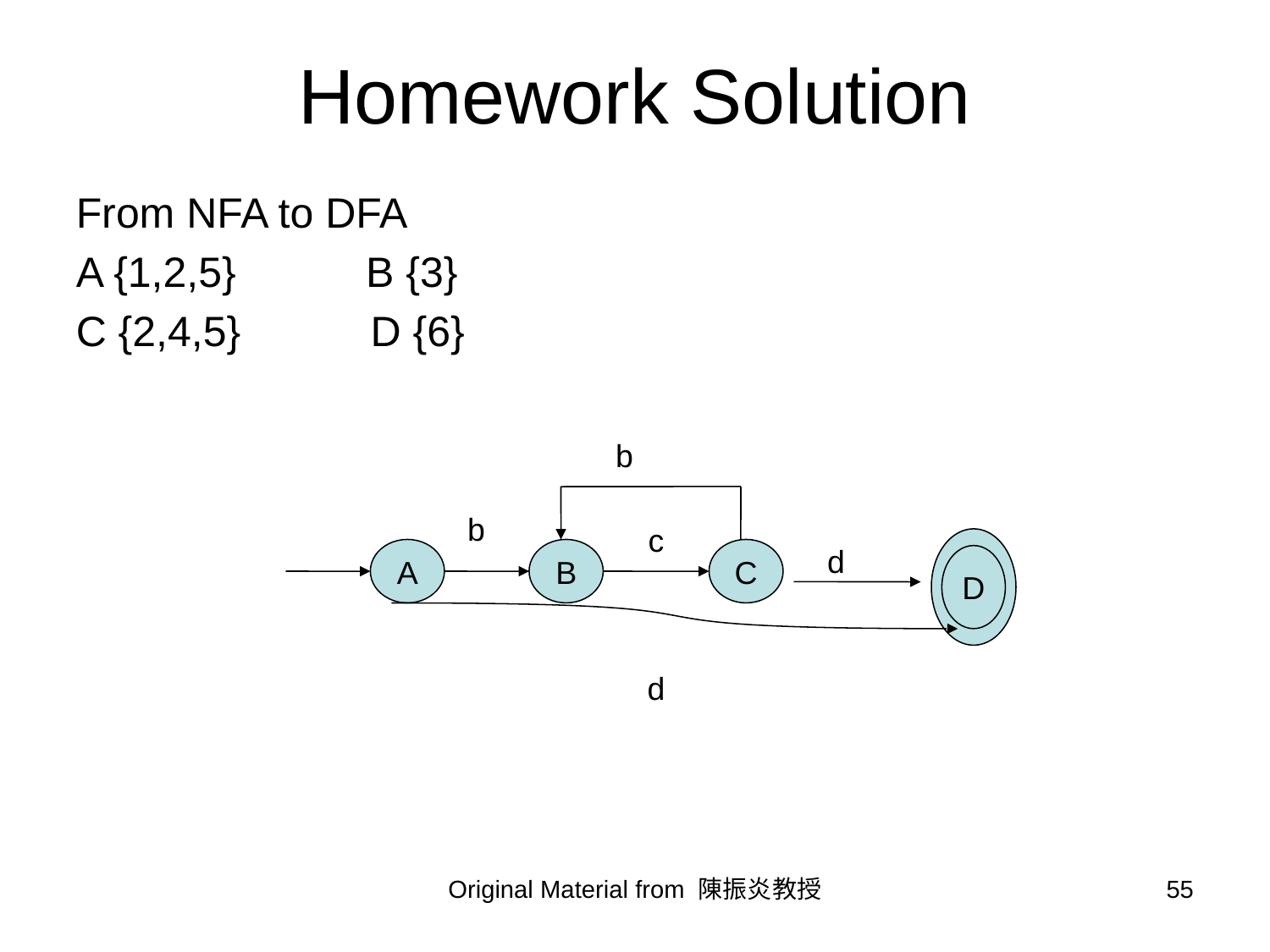

# Homework Solution
From NFA to DFA
A {1,2,5}           B {3}
C {2,4,5}           D {6}
b

b
c

D
A
B
C
d

d
Original Material from 陳振炎教授
55